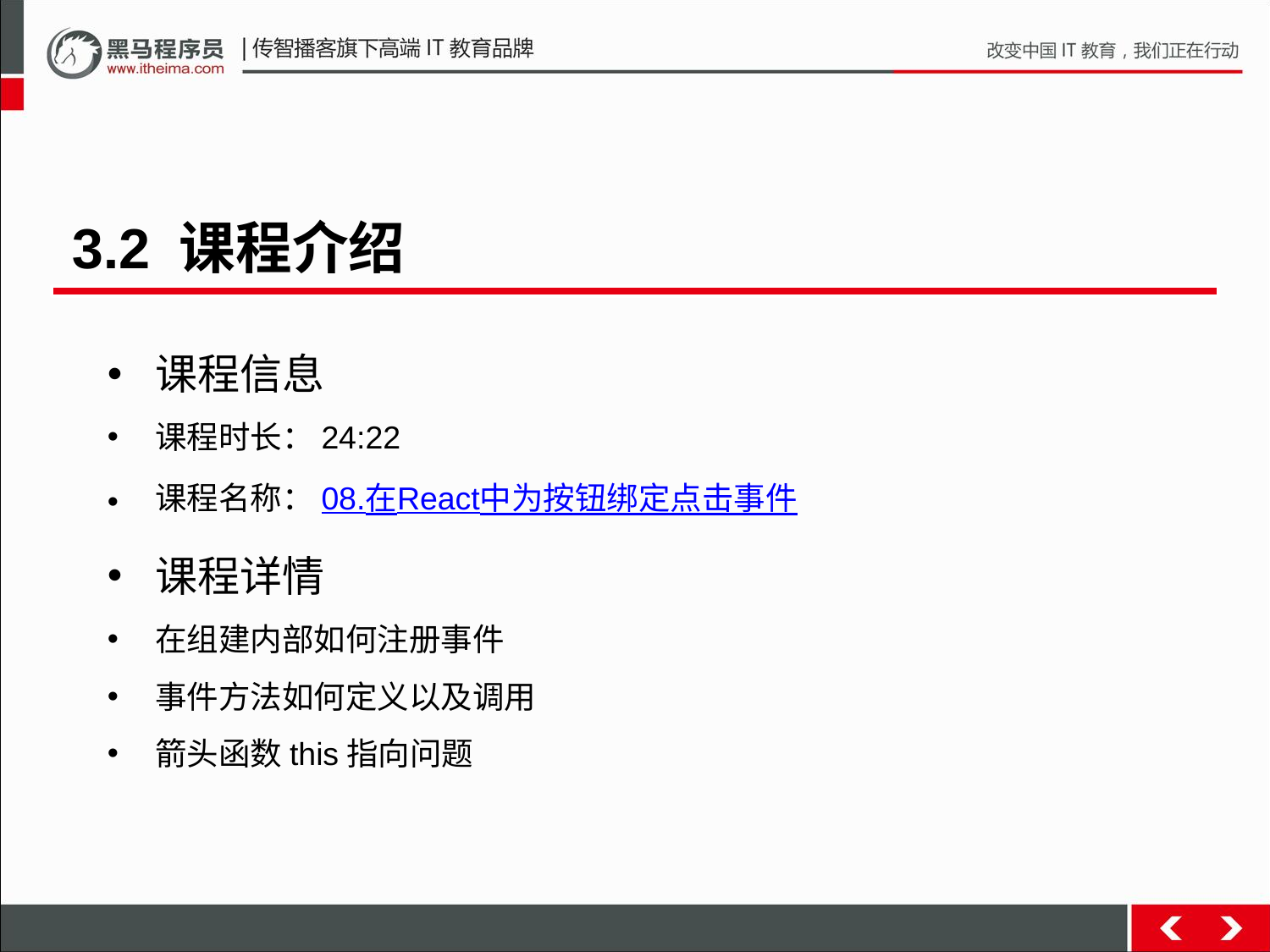

3.2 课程介绍
课程信息
课程时长：24:22
课程名称：08.在React中为按钮绑定点击事件
课程详情
在组建内部如何注册事件
事件方法如何定义以及调用
箭头函数this指向问题